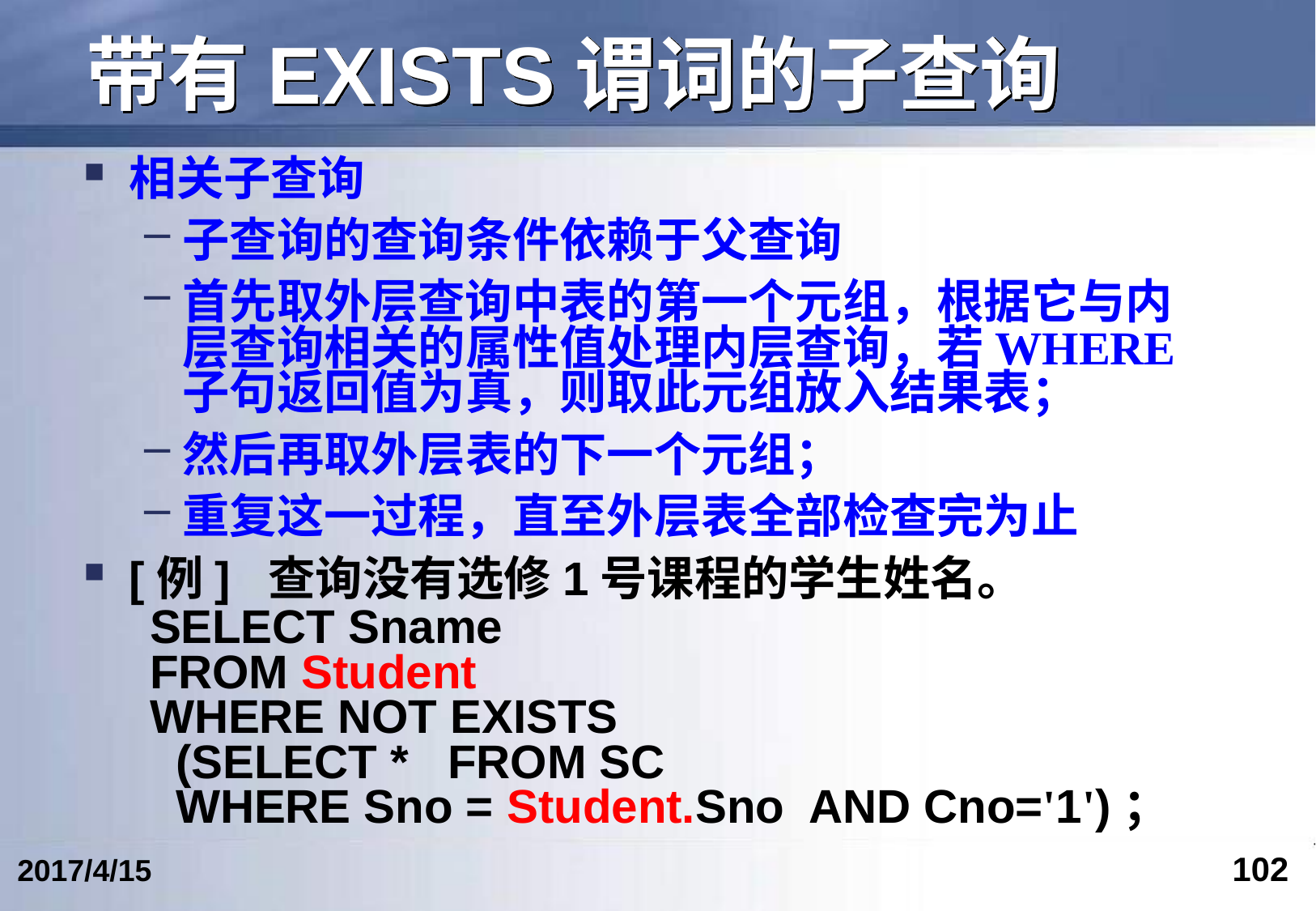

# 带有EXISTS谓词的子查询
相关子查询
子查询的查询条件依赖于父查询
首先取外层查询中表的第一个元组，根据它与内层查询相关的属性值处理内层查询，若WHERE子句返回值为真，则取此元组放入结果表；
然后再取外层表的下一个元组；
重复这一过程，直至外层表全部检查完为止
[例]  查询没有选修1号课程的学生姓名。
     SELECT Sname
     FROM Student
     WHERE NOT EXISTS
       (SELECT *   FROM SC
       WHERE Sno = Student.Sno  AND Cno='1')；
102
2017/4/15